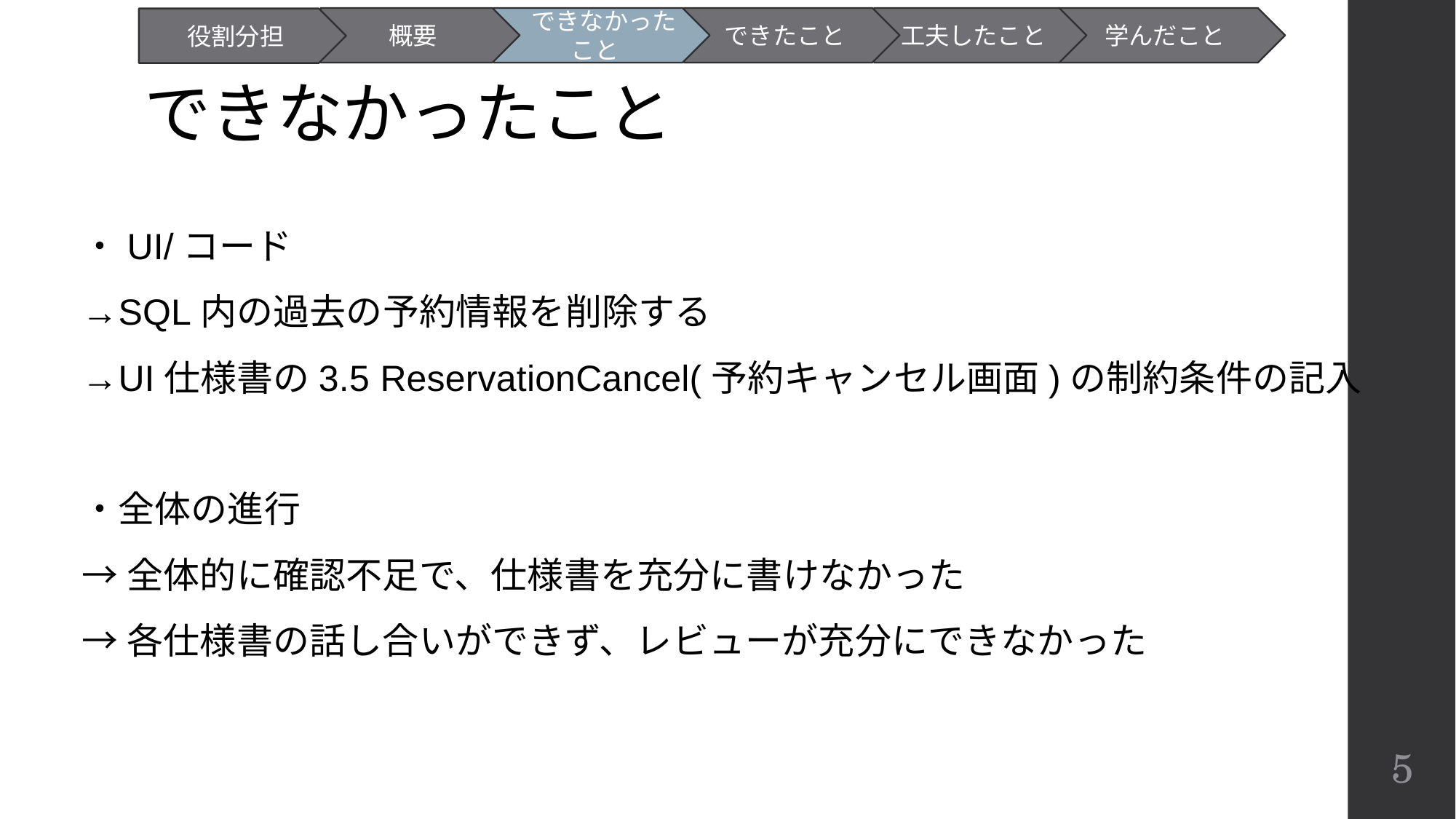

できなかったこと
概要
　できなかったこと
できたこと
工夫したこと
学んだこと
役割分担
・UI/コード
→SQL内の過去の予約情報を削除する
→UI仕様書の3.5 ReservationCancel(予約キャンセル画面)の制約条件の記入

・全体の進行
→全体的に確認不足で、仕様書を充分に書けなかった
→各仕様書の話し合いができず、レビューが充分にできなかった

5